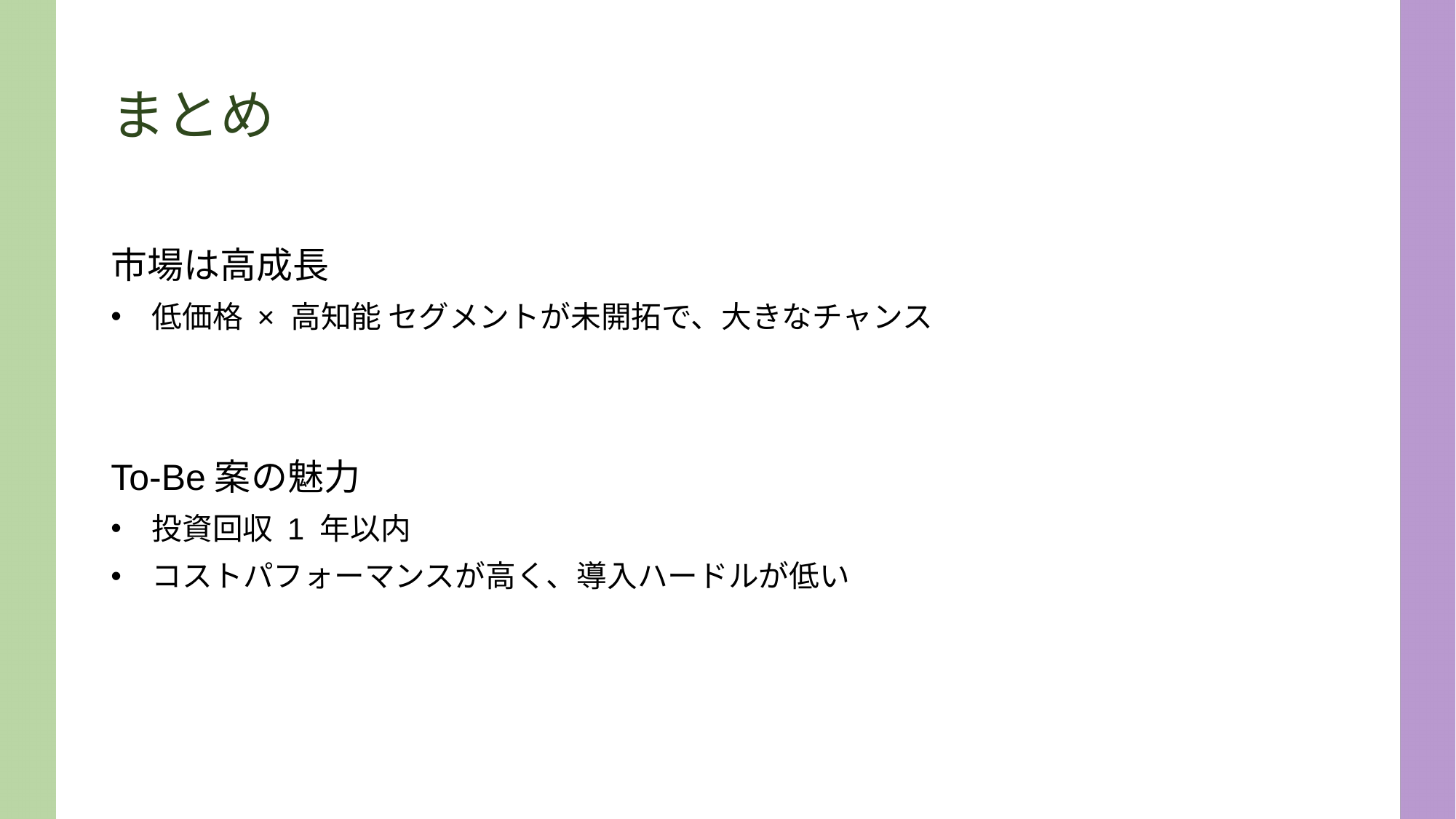

# まとめ
市場は高成長
低価格 × 高知能 セグメントが未開拓で、大きなチャンス

To-Be案の魅力
投資回収 1 年以内
コストパフォーマンスが高く、導入ハードルが低い